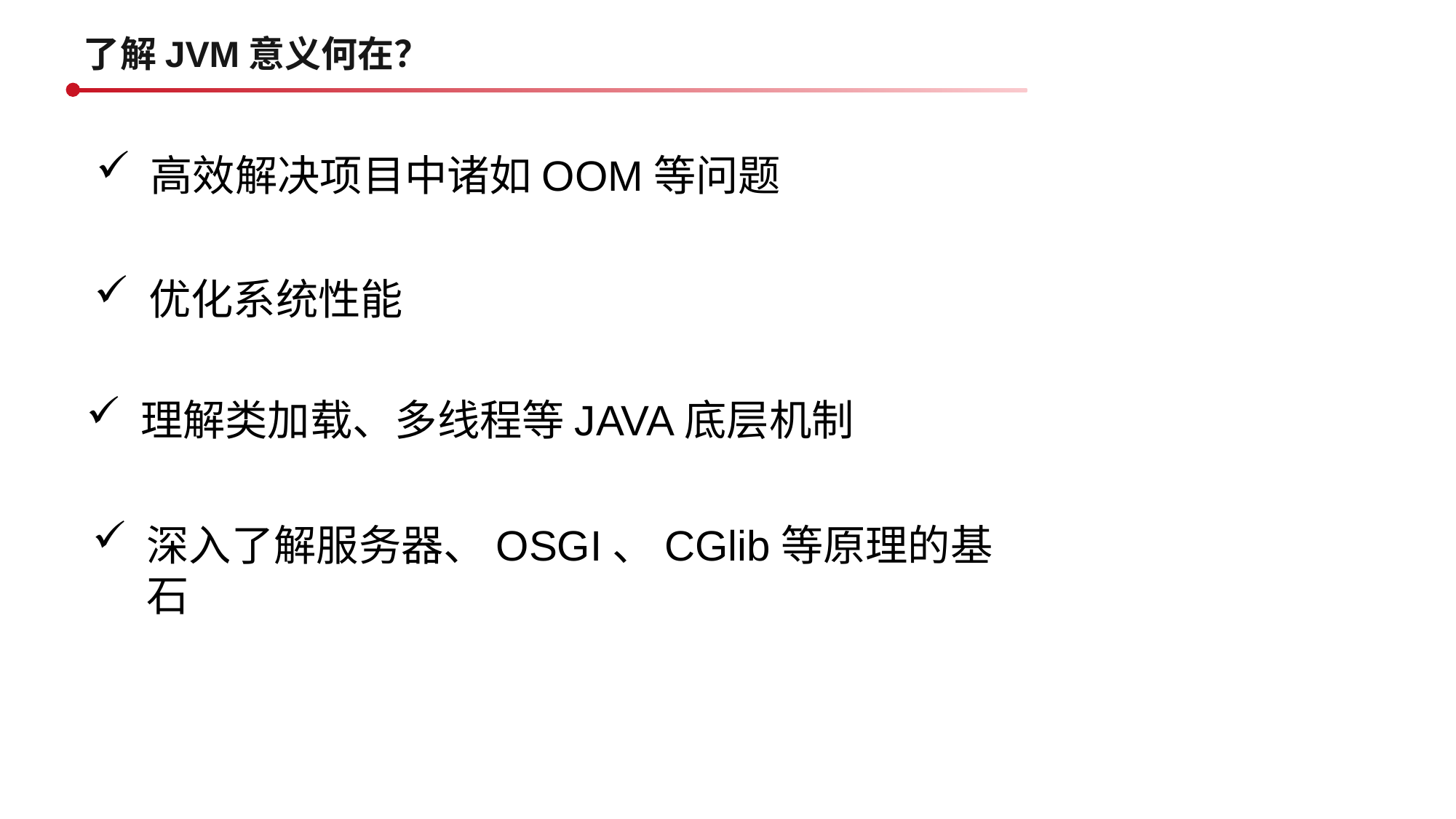

了解JVM意义何在？

高效解决项目中诸如OOM等问题
优化系统性能
理解类加载、多线程等JAVA底层机制
深入了解服务器、OSGI、CGlib等原理的基石